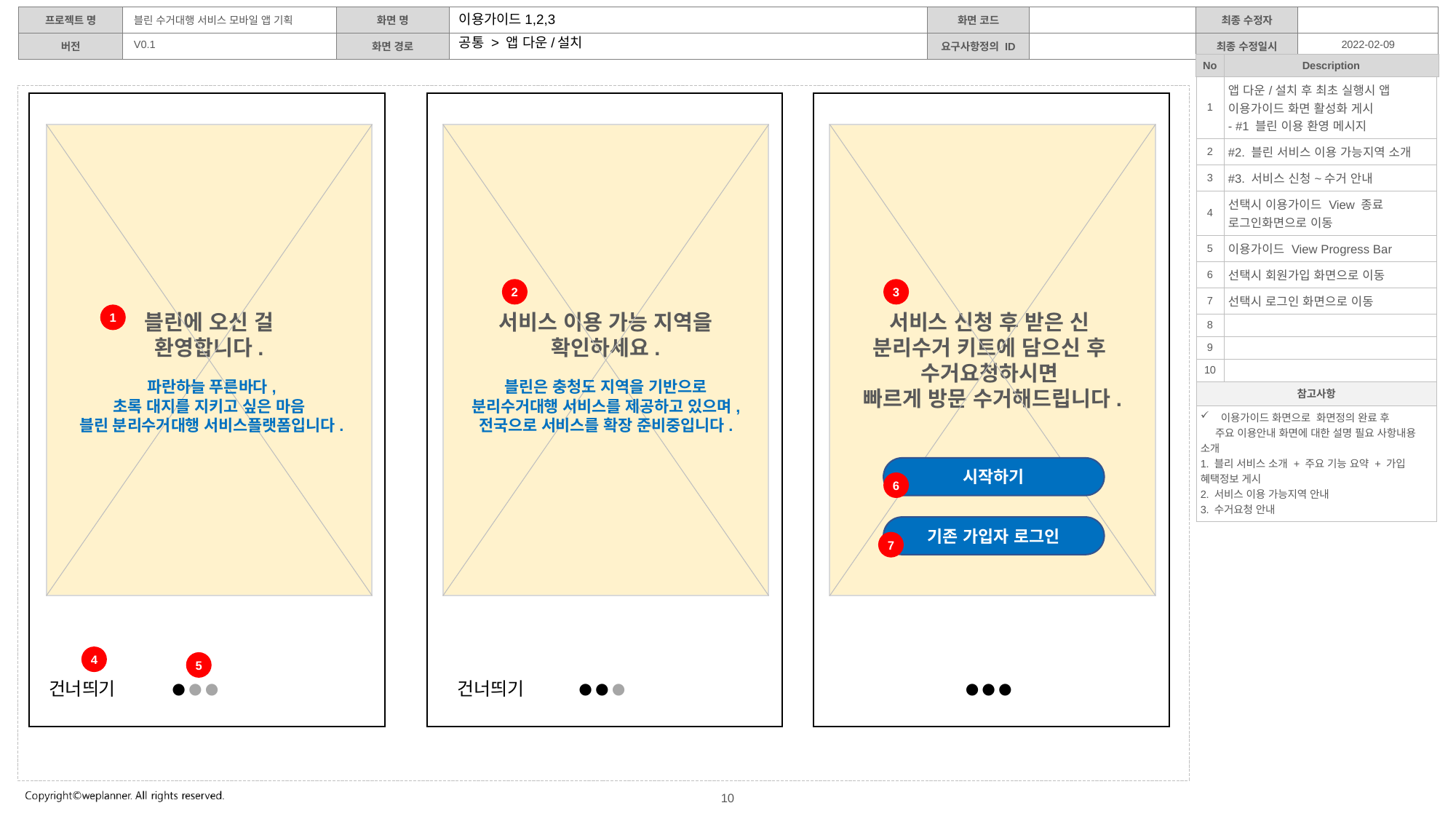

이용가이드1,2,3

공통 > 앱 다운/설치
| 1 | 앱 다운/설치 후 최초 실행시 앱 이용가이드 화면 활성화 게시 - #1 블린 이용 환영 메시지 |
| --- | --- |
| 2 | #2. 블린 서비스 이용 가능지역 소개 |
| 3 | #3. 서비스 신청~수거 안내 |
| 4 | 선택시 이용가이드 View 종료 로그인화면으로 이동 |
| 5 | 이용가이드 View Progress Bar |
| 6 | 선택시 회원가입 화면으로 이동 |
| 7 | 선택시 로그인 화면으로 이동 |
| 8 |  |
| 9 |  |
| 10 |  |
| 참고사항 |  |
| 이용가이드 화면으로 화면정의 완료 후 주요 이용안내 화면에 대한 설명 필요 사항내용 소개 1. 블리 서비스 소개 + 주요 기능 요약 + 가입 혜택정보 게시 2. 서비스 이용 가능지역 안내 3. 수거요청 안내 |  |

블린에 오신 걸
환영합니다.

서비스 이용 가능 지역을
확인하세요.

서비스 신청 후 받은 신
분리수거 키트에 담으신 후
수거요청하시면
빠르게 방문 수거해드립니다.
2
3
1
파란하늘 푸른바다,
초록 대지를 지키고 싶은 마음
블린 분리수거대행 서비스플랫폼입니다.
블린은 충청도 지역을 기반으로
분리수거대행 서비스를 제공하고 있으며,
전국으로 서비스를 확장 준비중입니다.
시작하기
6
기존 가입자 로그인
7
4
5
●●●
●●●
●●●
건너띄기
건너띄기
10